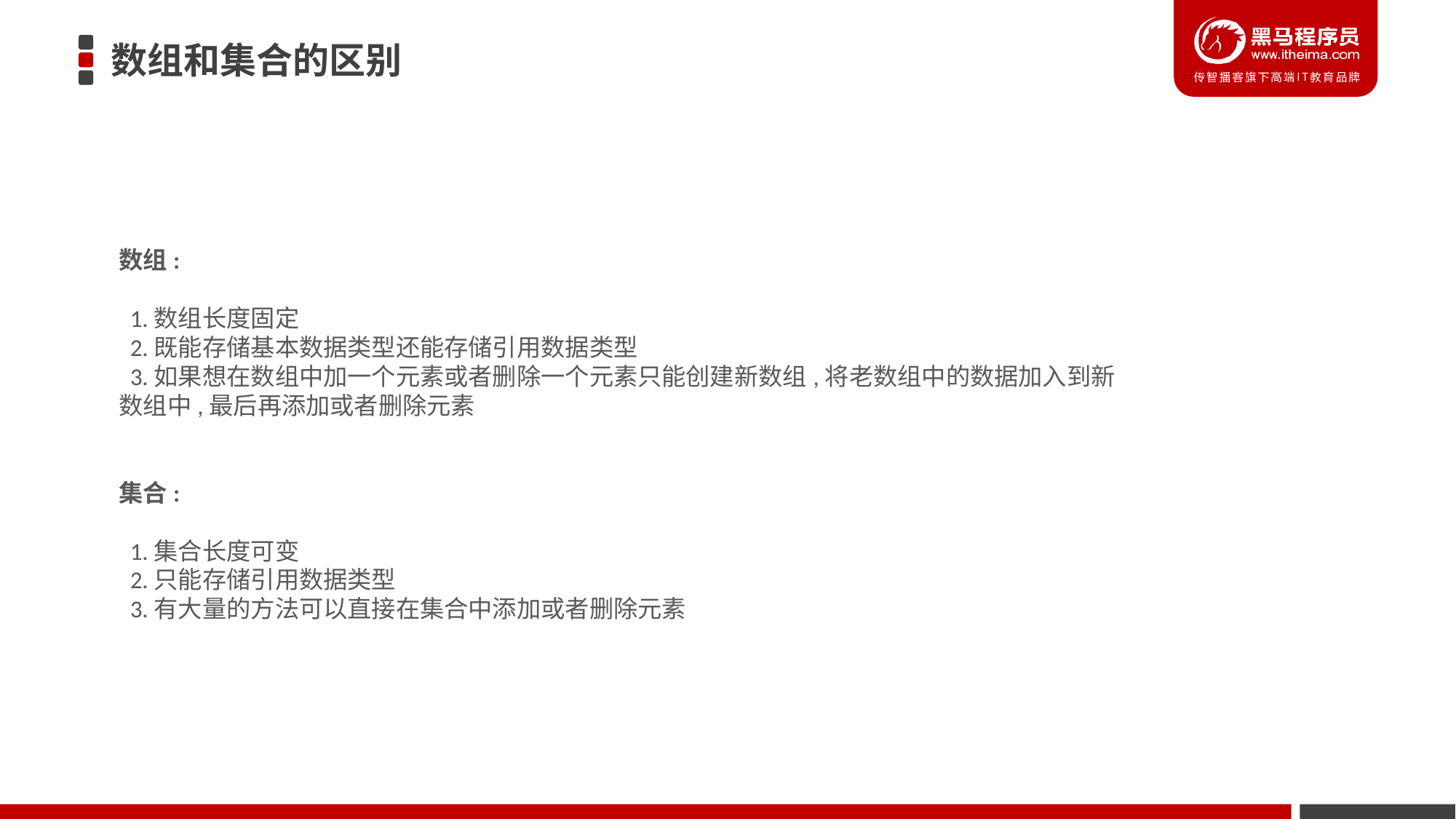

# 数组和集合的区别
数组:

  1.数组长度固定
  2.既能存储基本数据类型还能存储引用数据类型
  3.如果想在数组中加一个元素或者删除一个元素只能创建新数组,将老数组中的数据加入到新数组中,最后再添加或者删除元素

集合:

  1.集合长度可变
  2.只能存储引用数据类型
  3.有大量的方法可以直接在集合中添加或者删除元素